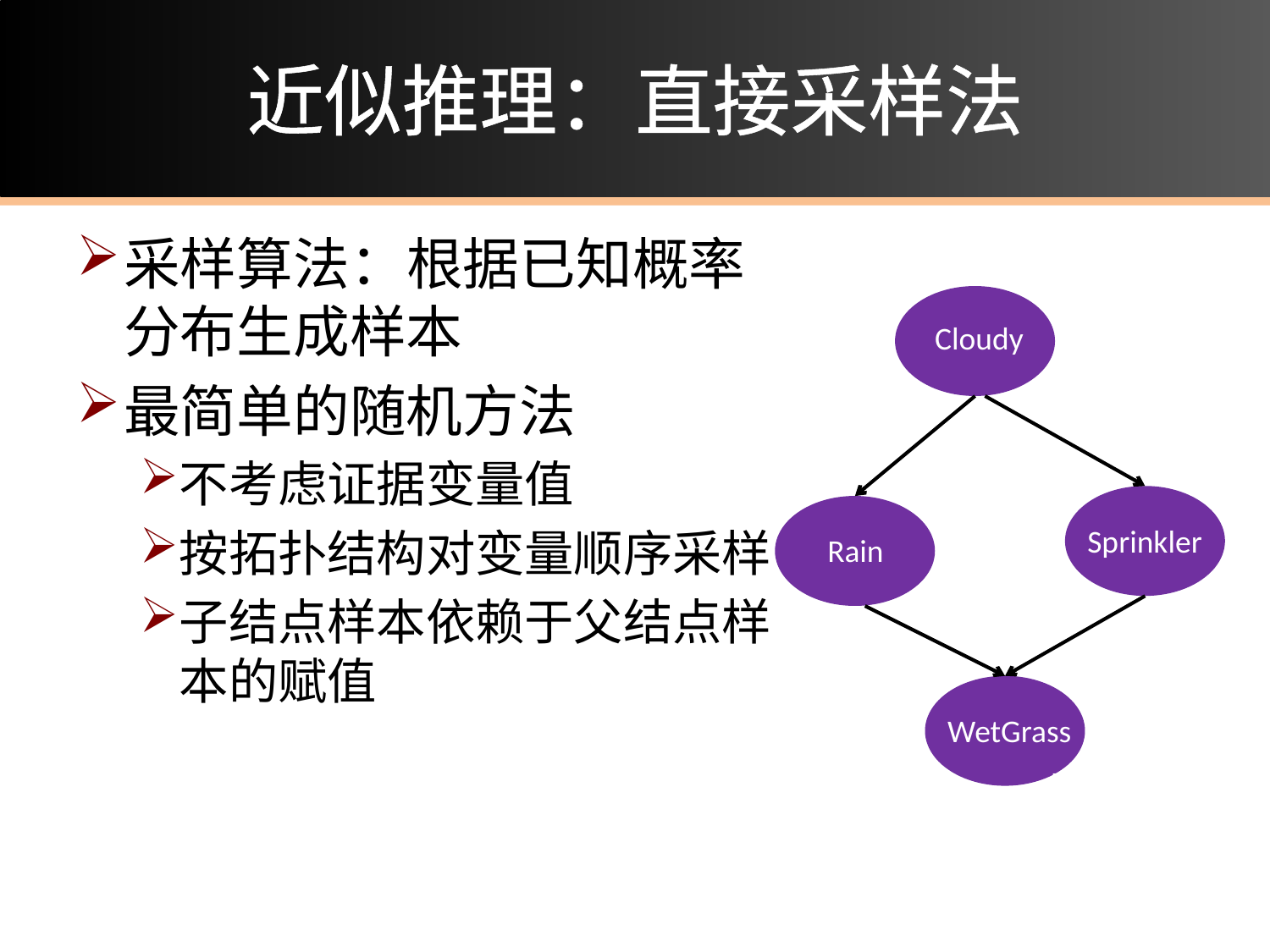

# 近似推理：直接采样法
采样算法：根据已知概率分布生成样本
最简单的随机方法
不考虑证据变量值
按拓扑结构对变量顺序采样
子结点样本依赖于父结点样本的赋值

Cloudy

Sprinkler

Rain

WetGrass
Earthquake